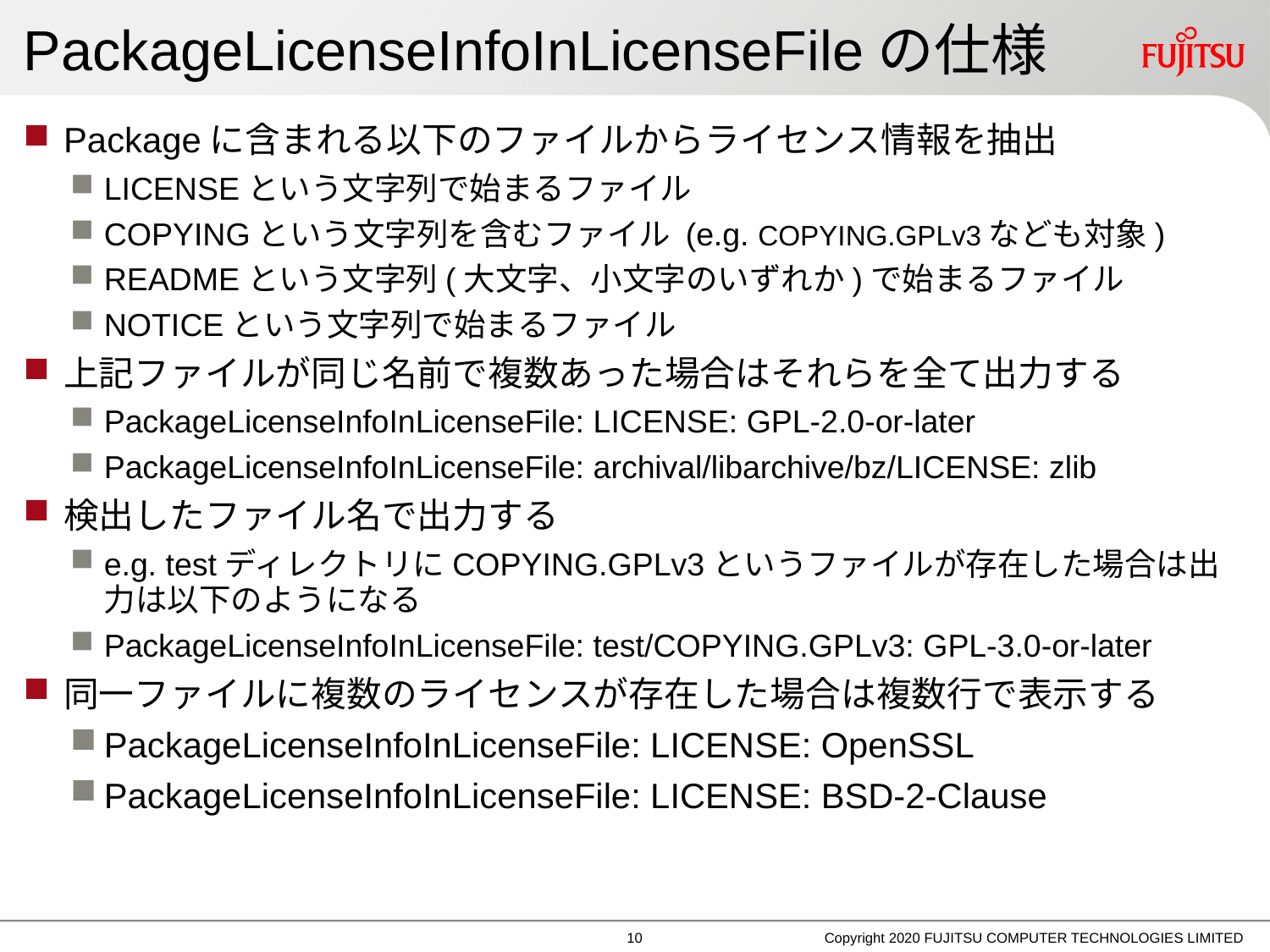

# PackageLicenseInfoInLicenseFileの仕様
Packageに含まれる以下のファイルからライセンス情報を抽出
LICENSEという文字列で始まるファイル
COPYINGという文字列を含むファイル (e.g. COPYING.GPLv3なども対象)
READMEという文字列(大文字、小文字のいずれか)で始まるファイル
NOTICEという文字列で始まるファイル
上記ファイルが同じ名前で複数あった場合はそれらを全て出力する
PackageLicenseInfoInLicenseFile: LICENSE: GPL-2.0-or-later
PackageLicenseInfoInLicenseFile: archival/libarchive/bz/LICENSE: zlib
検出したファイル名で出力する
e.g. testディレクトリにCOPYING.GPLv3というファイルが存在した場合は出力は以下のようになる
PackageLicenseInfoInLicenseFile: test/COPYING.GPLv3: GPL-3.0-or-later
同一ファイルに複数のライセンスが存在した場合は複数行で表示する
PackageLicenseInfoInLicenseFile: LICENSE: OpenSSL
PackageLicenseInfoInLicenseFile: LICENSE: BSD-2-Clause

10
Copyright 2020 FUJITSU COMPUTER TECHNOLOGIES LIMITED